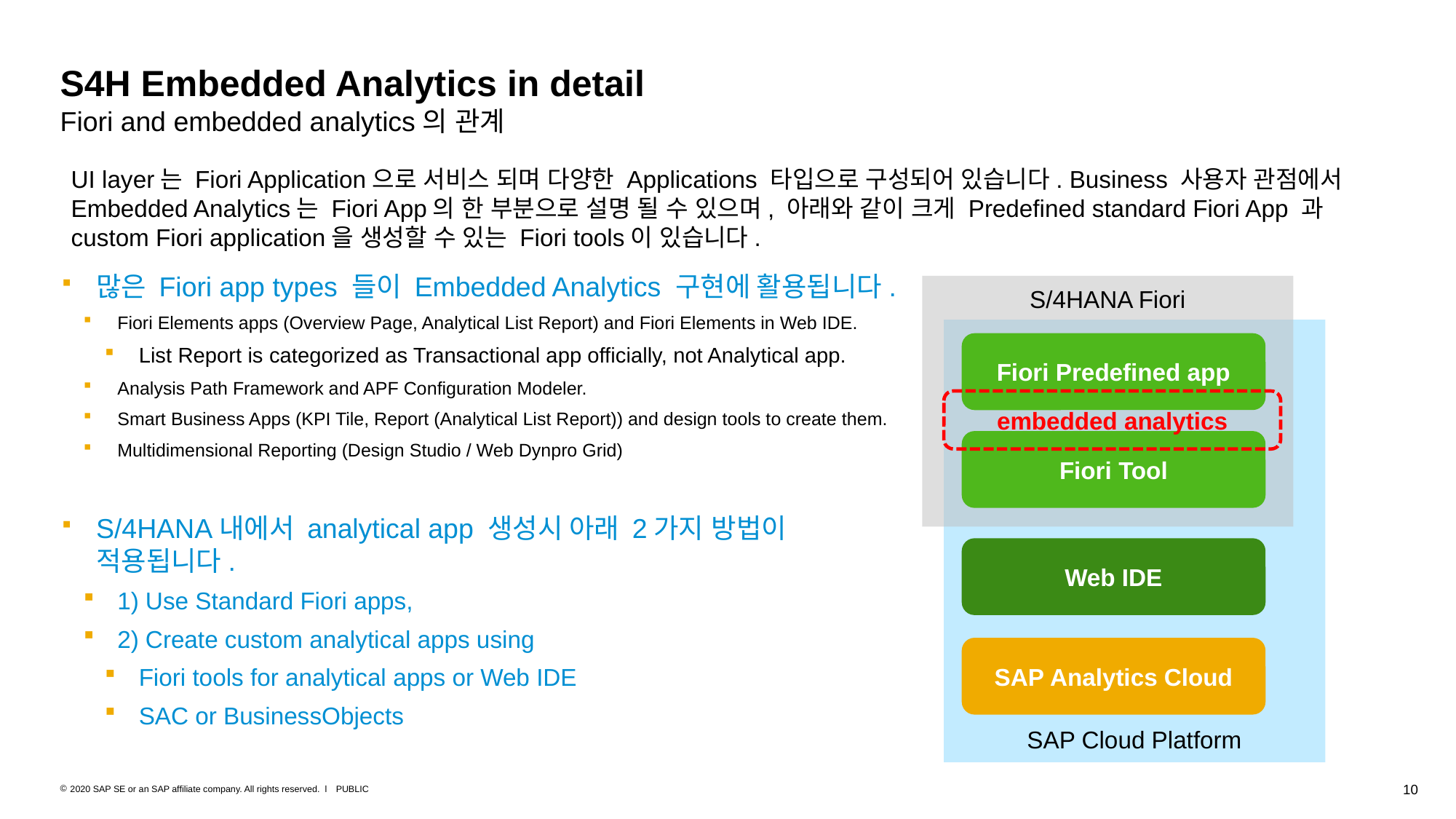

# S4H Embedded Analytics in detail Fiori and embedded analytics의 관계
UI layer는 Fiori Application으로 서비스 되며 다양한 Applications 타입으로 구성되어 있습니다. Business 사용자 관점에서 Embedded Analytics는 Fiori App의 한 부분으로 설명 될 수 있으며, 아래와 같이 크게 Predefined standard Fiori App 과 custom Fiori application을 생성할 수 있는 Fiori tools이 있습니다.
많은 Fiori app types 들이 Embedded Analytics 구현에 활용됩니다.
Fiori Elements apps (Overview Page, Analytical List Report) and Fiori Elements in Web IDE.
List Report is categorized as Transactional app officially, not Analytical app.
Analysis Path Framework and APF Configuration Modeler.
Smart Business Apps (KPI Tile, Report (Analytical List Report)) and design tools to create them.
Multidimensional Reporting (Design Studio / Web Dynpro Grid)

S/4HANA내에서 analytical app 생성시 아래 2가지 방법이 적용됩니다.
1) Use Standard Fiori apps,
2) Create custom analytical apps using
Fiori tools for analytical apps or Web IDE
SAC or BusinessObjects
S/4HANA Fiori
SAP Cloud Platform
Fiori Predefined app
embedded analytics
Fiori Tool
Web IDE
SAP Analytics Cloud